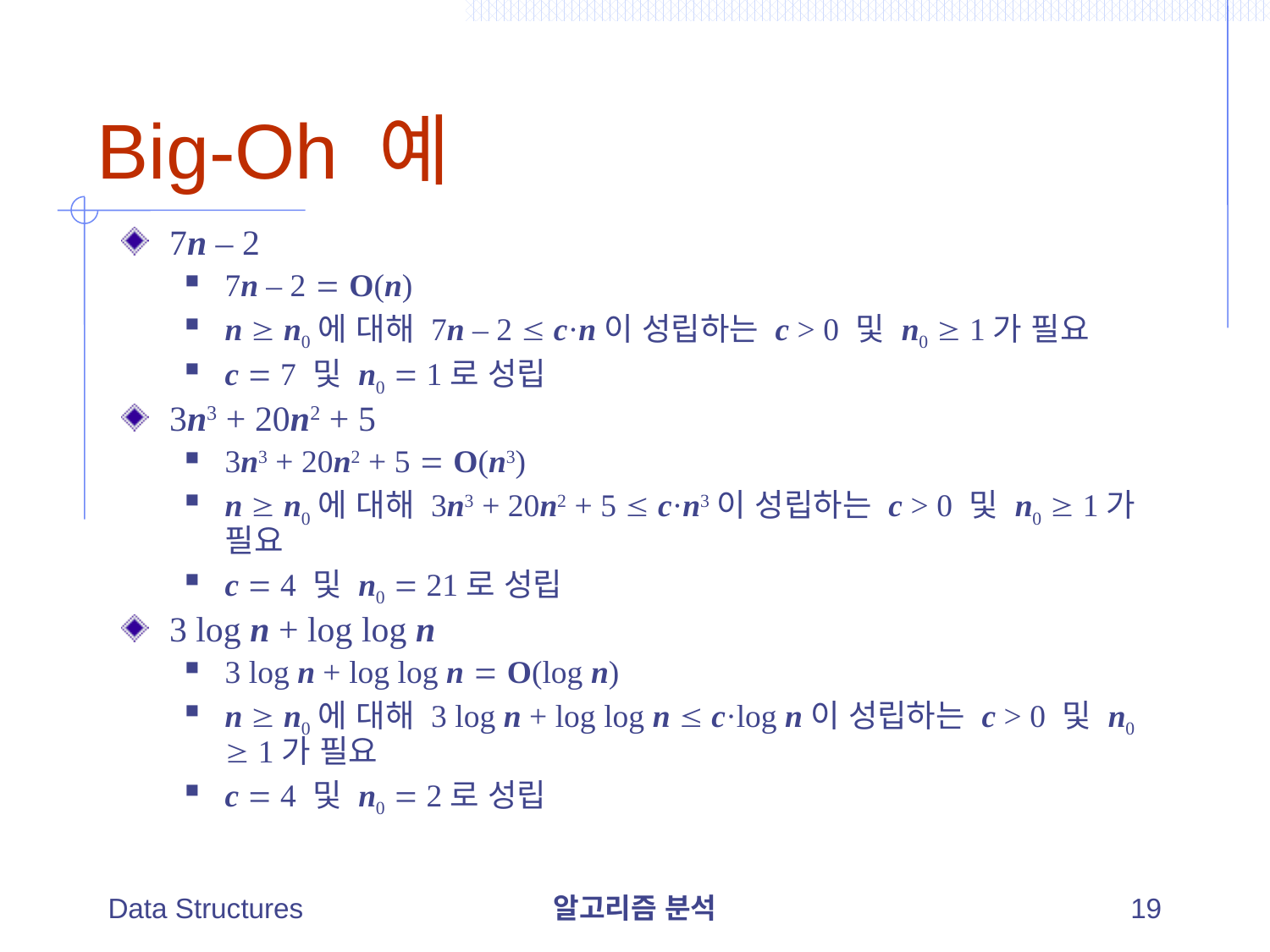

Big-Oh 예
7n – 2
7n – 2 = O(n)
n ≥ n0에 대해 7n – 2 ≤ c·n이 성립하는 c > 0 및 n0 ≥ 1가 필요
c = 7 및 n0 = 1로 성립
3n3 + 20n2 + 5
3n3 + 20n2 + 5 = O(n3)
n ≥ n0에 대해 3n3 + 20n2 + 5 ≤ c·n3이 성립하는 c > 0 및 n0 ≥ 1가 필요
c = 4 및 n0 = 21로 성립
3 log n + log log n
3 log n + log log n = O(log n)
n ≥ n0에 대해 3 log n + log log n ≤ c·log n이 성립하는 c > 0 및 n0 ≥ 1가 필요
c = 4 및 n0 = 2로 성립
Data Structures
알고리즘 분석
19